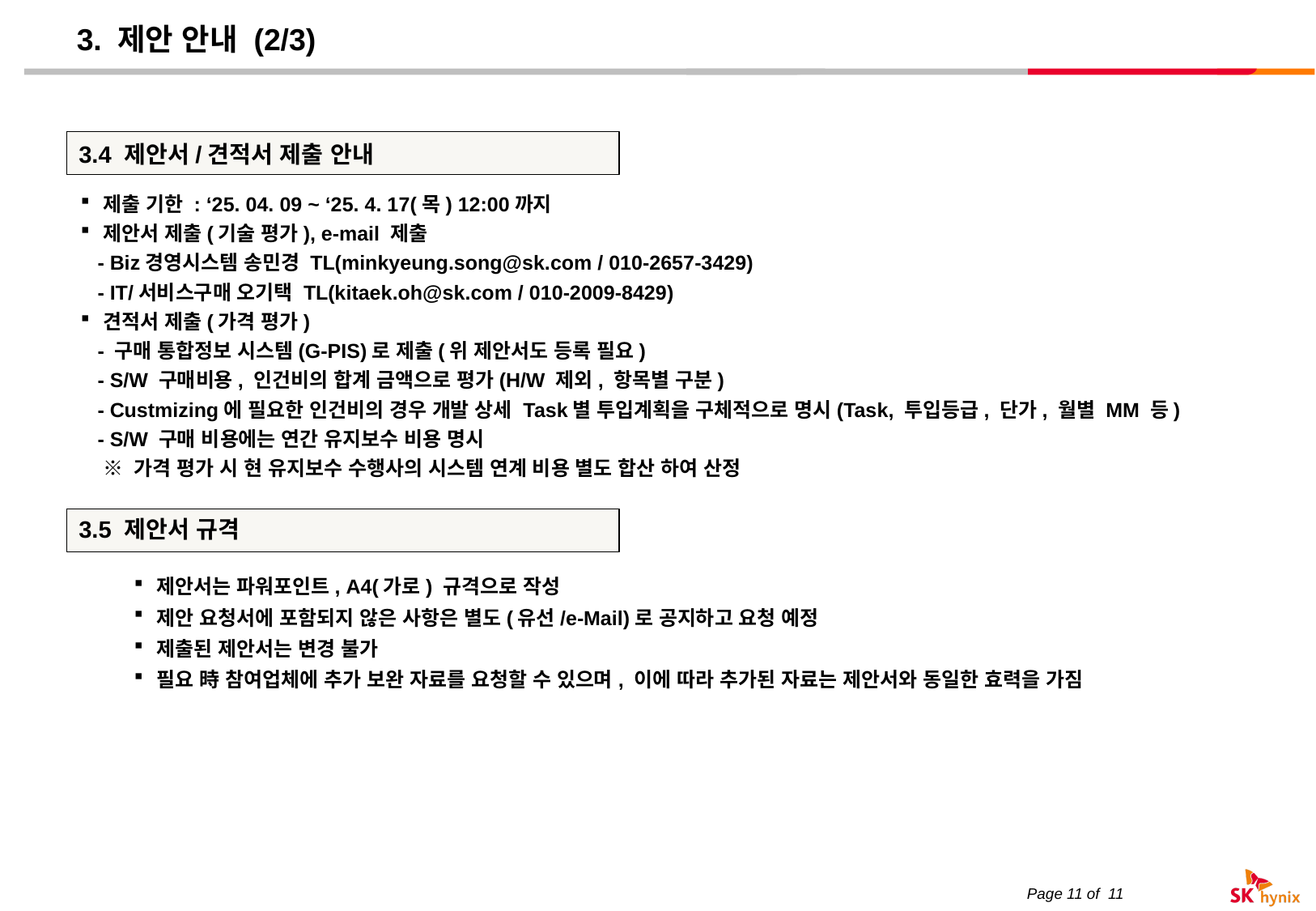

# 3. 제안 안내 (2/3)
3.4 제안서/견적서 제출 안내
제출 기한 : ‘25. 04. 09 ~ ‘25. 4. 17(목) 12:00까지
제안서 제출(기술 평가), e-mail 제출
   - Biz경영시스템 송민경 TL(minkyeung.song@sk.com / 010-2657-3429)
   - IT/서비스구매 오기택 TL(kitaek.oh@sk.com / 010-2009-8429)
견적서 제출(가격 평가)
   - 구매 통합정보 시스템(G-PIS)로 제출(위 제안서도 등록 필요)
   - S/W 구매비용, 인건비의 합계 금액으로 평가(H/W 제외, 항목별 구분)
   - Custmizing에 필요한 인건비의 경우 개발 상세 Task별 투입계획을 구체적으로 명시(Task, 투입등급, 단가, 월별 MM 등)
   - S/W 구매 비용에는 연간 유지보수 비용 명시
    ※ 가격 평가 시 현 유지보수 수행사의 시스템 연계 비용 별도 합산 하여 산정

3.5 제안서 규격
제안서는 파워포인트, A4(가로) 규격으로 작성
제안 요청서에 포함되지 않은 사항은 별도(유선/e-Mail)로 공지하고 요청 예정
제출된 제안서는 변경 불가
필요 時 참여업체에 추가 보완 자료를 요청할 수 있으며, 이에 따라 추가된 자료는 제안서와 동일한 효력을 가짐